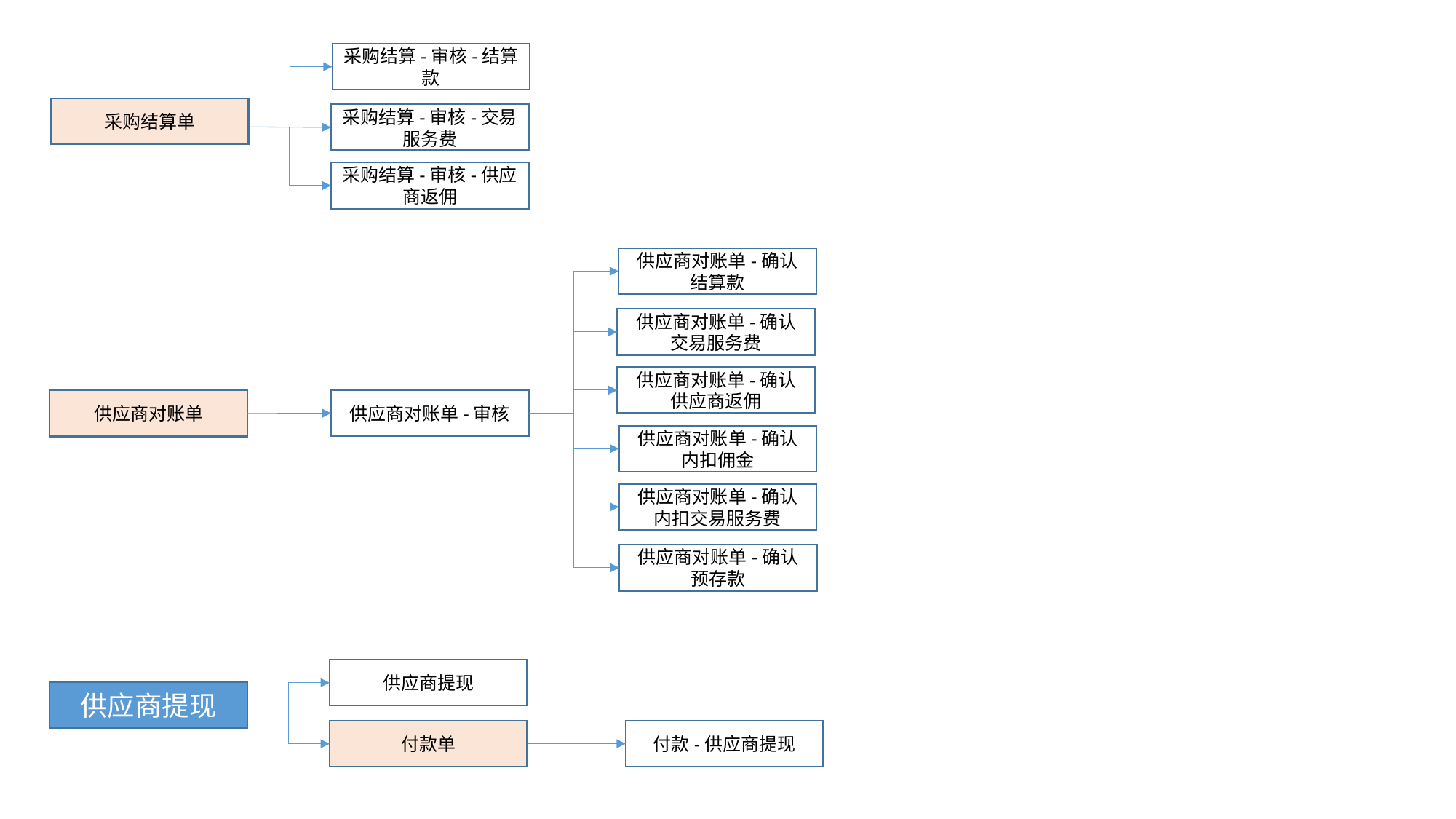

采购结算-审核-结算款
采购结算单
采购结算-审核-交易服务费
采购结算-审核-供应商返佣
供应商对账单-确认结算款
供应商对账单-确认交易服务费
供应商对账单-确认供应商返佣
供应商对账单-审核
供应商对账单
供应商对账单-确认内扣佣金
供应商对账单-确认内扣交易服务费
供应商对账单-确认预存款
供应商提现
供应商提现
付款单
付款-供应商提现